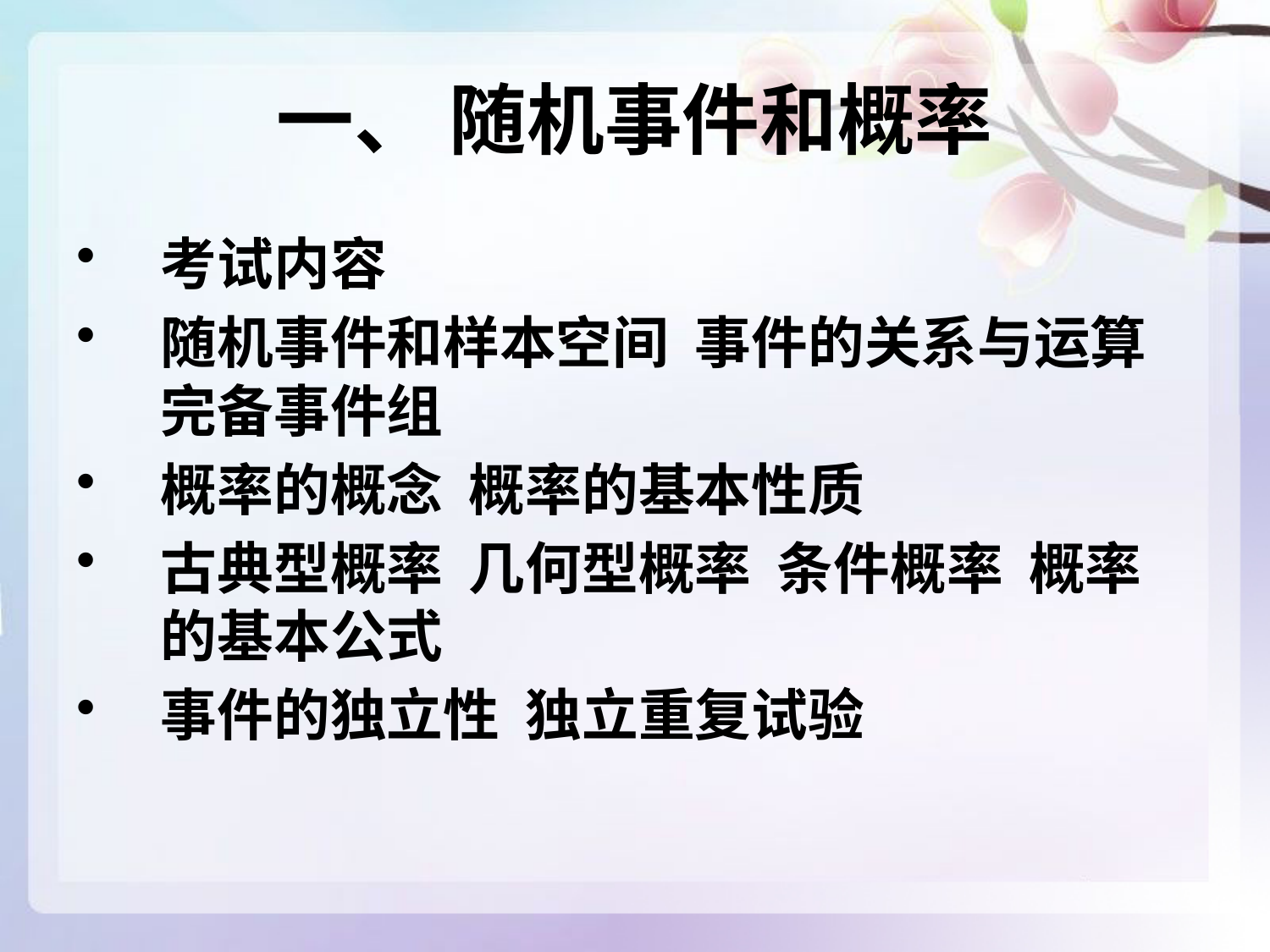

# 一、 随机事件和概率
考试内容
随机事件和样本空间  事件的关系与运算   完备事件组
概率的概念  概率的基本性质
古典型概率  几何型概率  条件概率  概率的基本公式
事件的独立性  独立重复试验